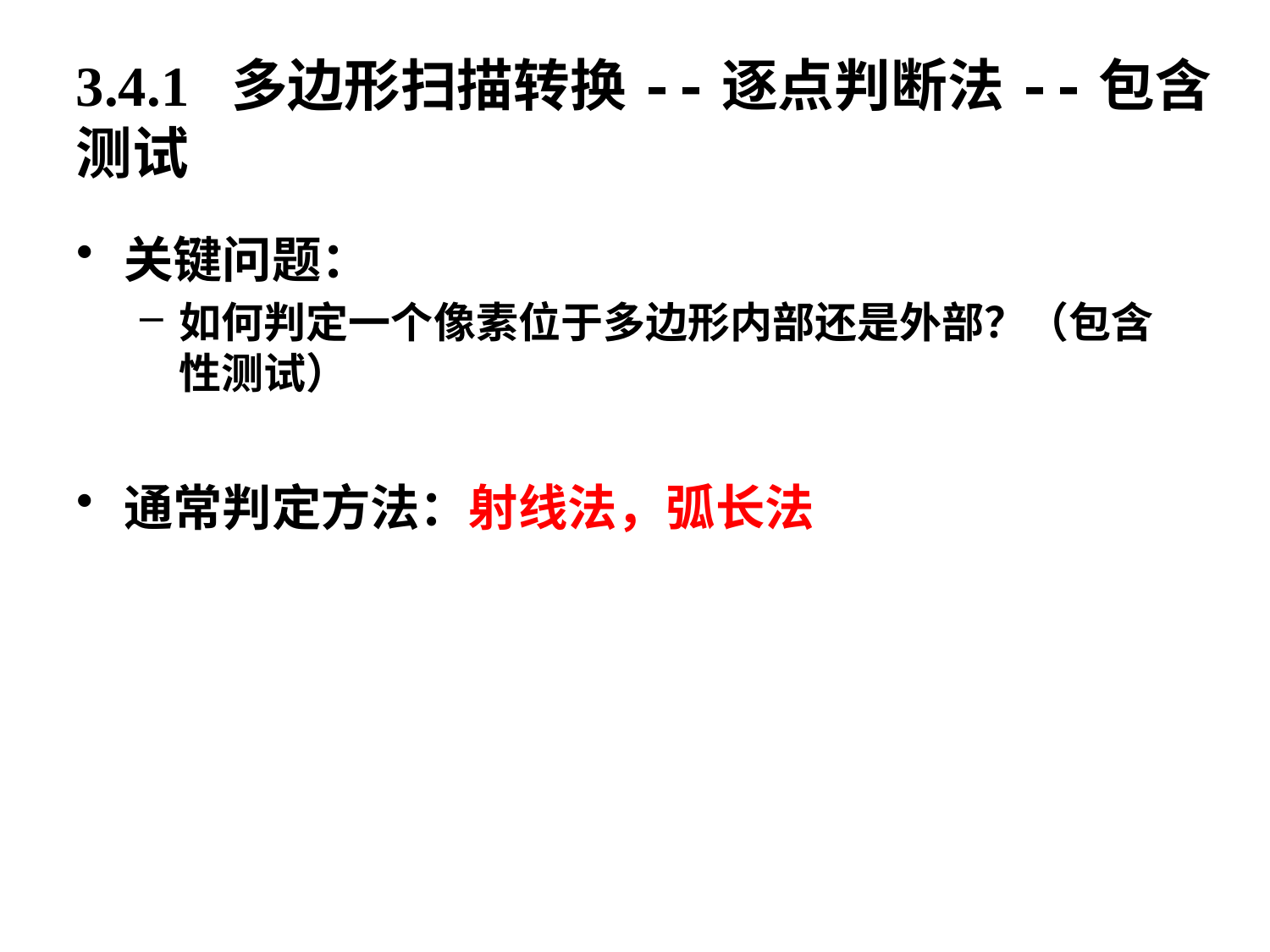

3.4.1  多边形扫描转换--逐点判断法--包含测试
关键问题：
如何判定一个像素位于多边形内部还是外部？（包含性测试）

通常判定方法：射线法，弧长法